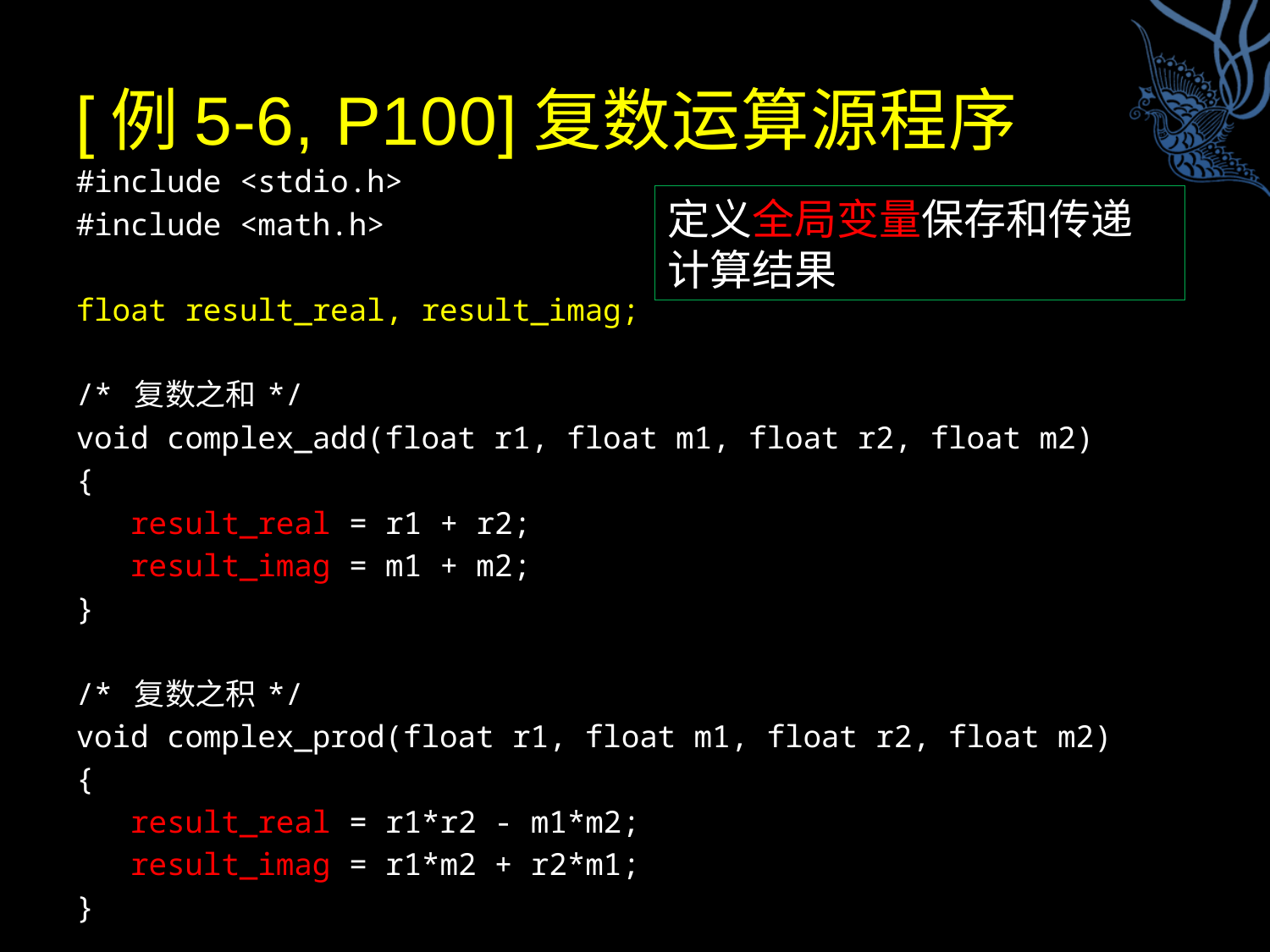

# [例5-6, P100]复数运算源程序
#include <stdio.h>
#include <math.h>

float result_real, result_imag;

/* 复数之和 */
void complex_add(float r1, float m1, float r2, float m2)
{
   result_real = r1 + r2;
   result_imag = m1 + m2;
}

/* 复数之积 */
void complex_prod(float r1, float m1, float r2, float m2)
{
   result_real = r1*r2 - m1*m2;
   result_imag = r1*m2 + r2*m1;
}

定义全局变量保存和传递计算结果